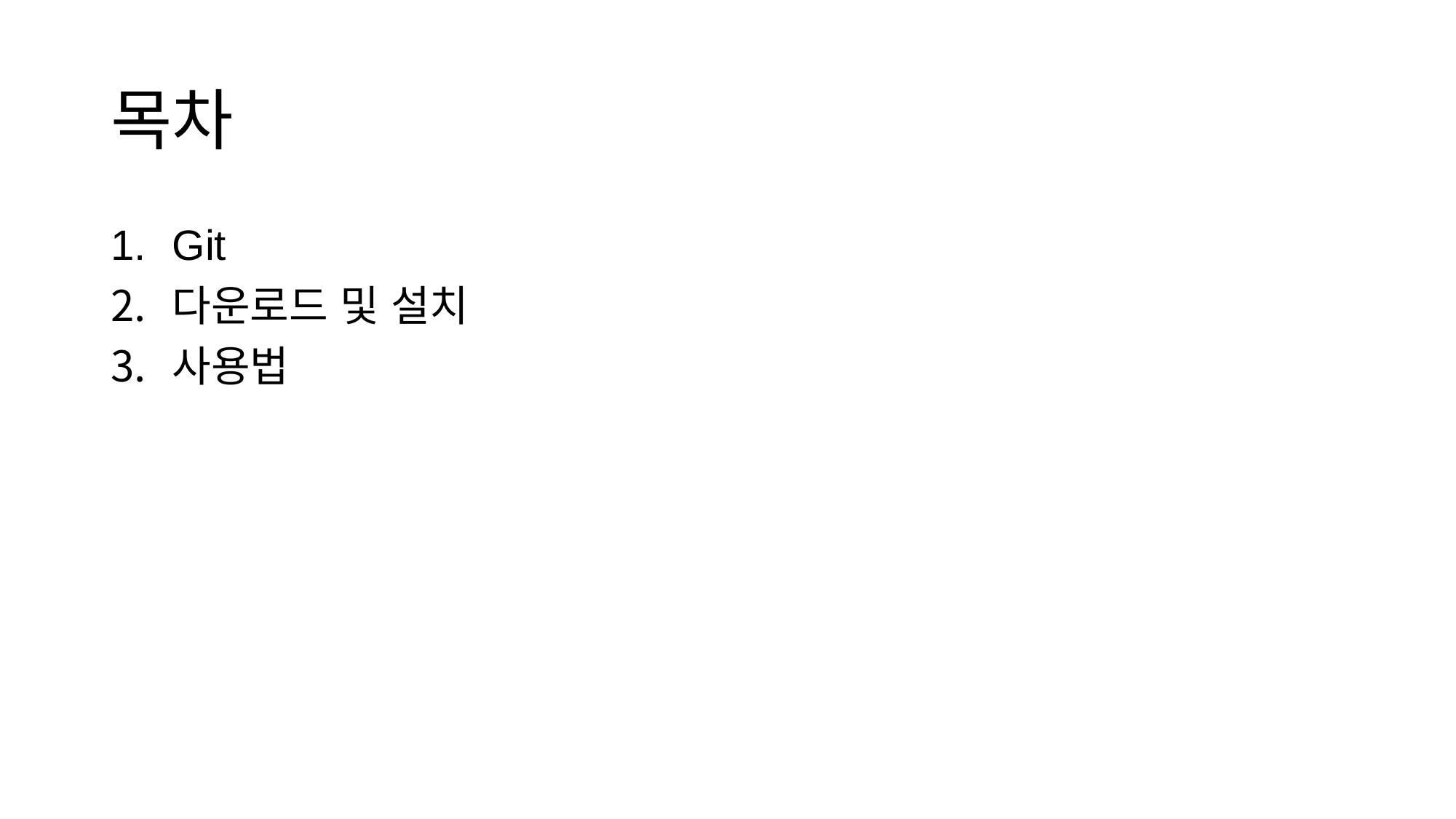

# 목차
Git
다운로드 및 설치
사용법